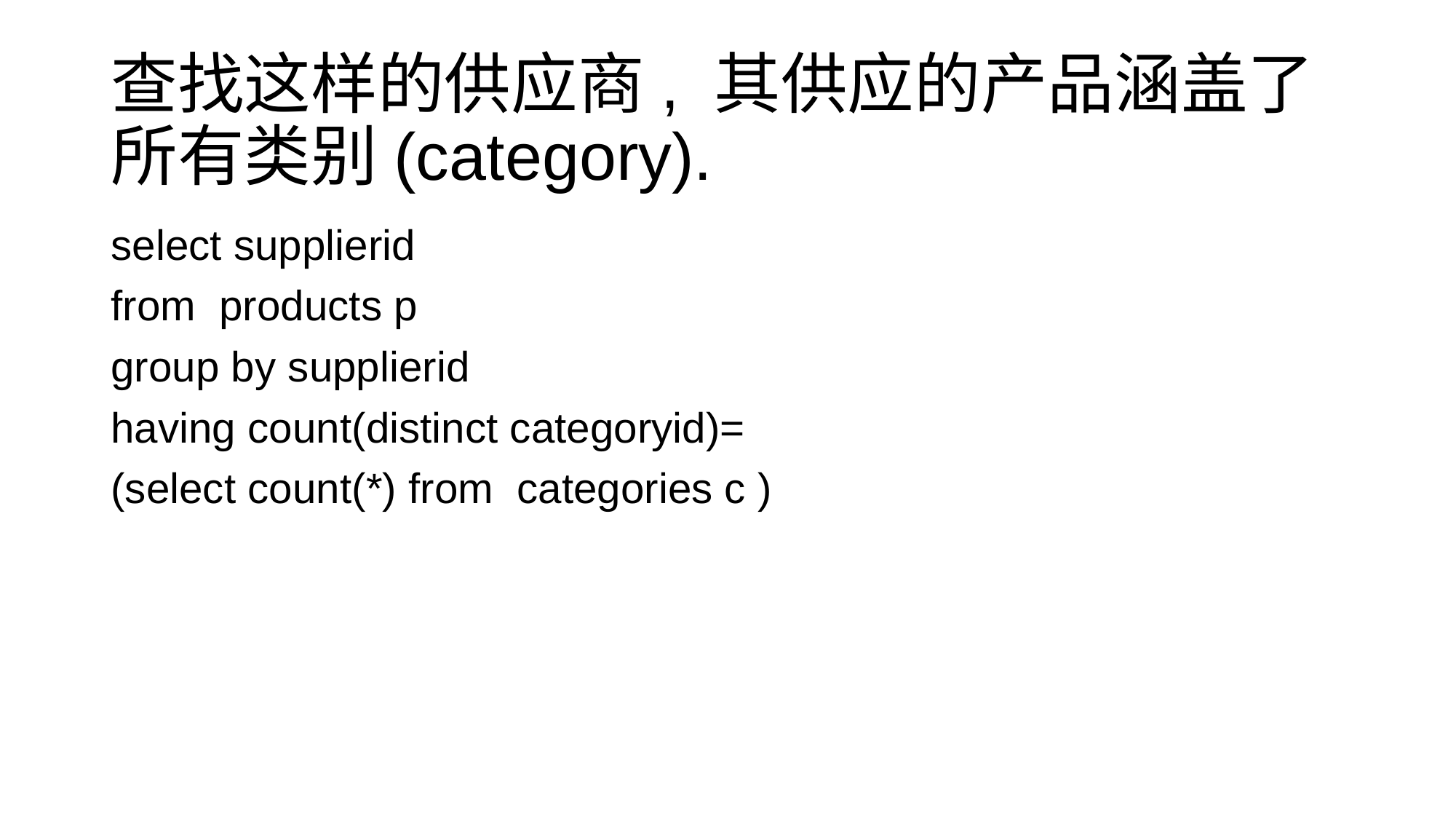

# 查找这样的供应商, 其供应的产品涵盖了所有类别(category).
select supplierid
from  products p
group by supplierid
having count(distinct categoryid)=
(select count(*) from  categories c )